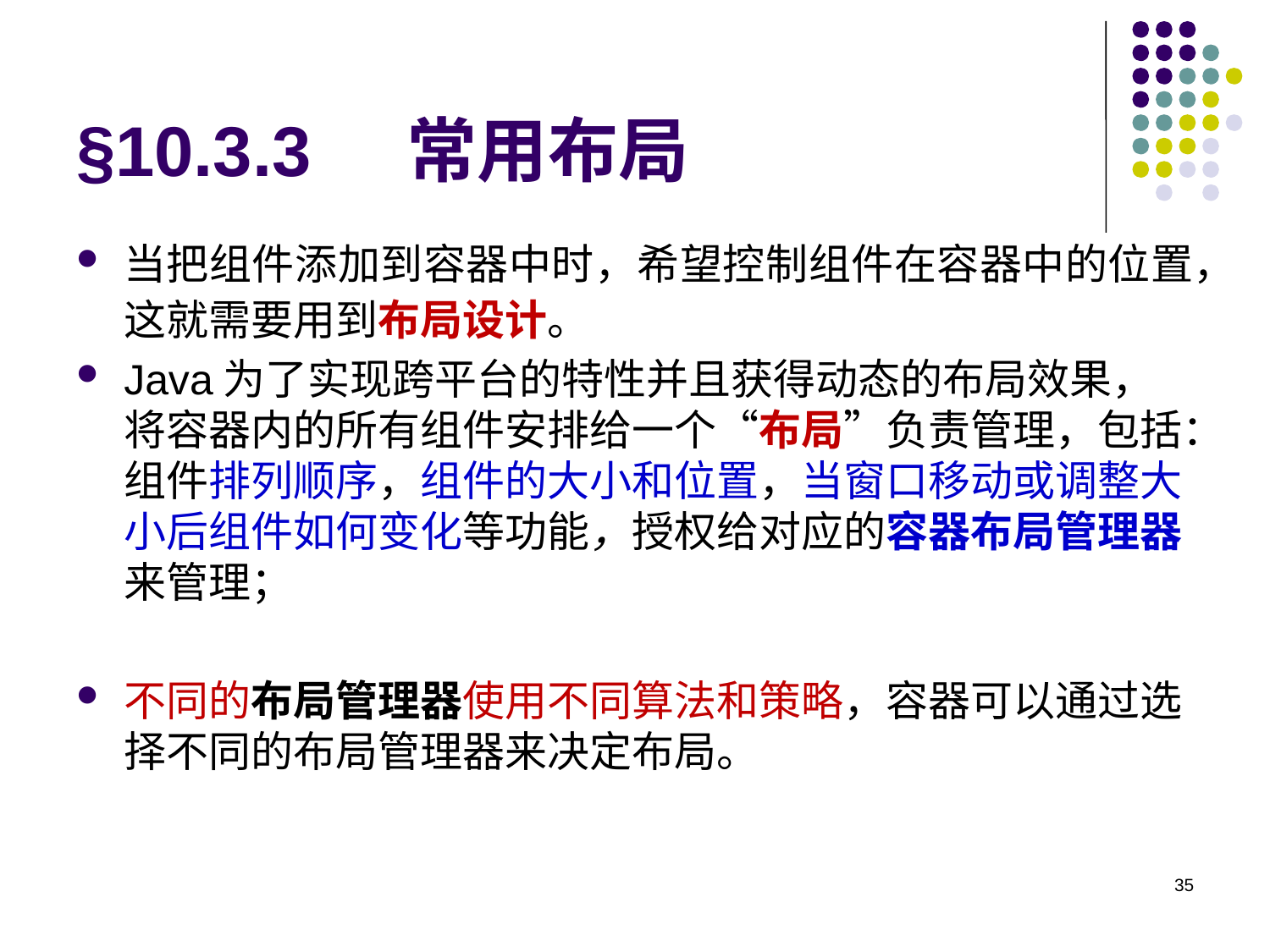

# §10.3.3    常用布局
当把组件添加到容器中时，希望控制组件在容器中的位置，这就需要用到布局设计。
Java为了实现跨平台的特性并且获得动态的布局效果，将容器内的所有组件安排给一个“布局”负责管理，包括：组件排列顺序，组件的大小和位置，当窗口移动或调整大小后组件如何变化等功能，授权给对应的容器布局管理器来管理；

不同的布局管理器使用不同算法和策略，容器可以通过选择不同的布局管理器来决定布局。

35